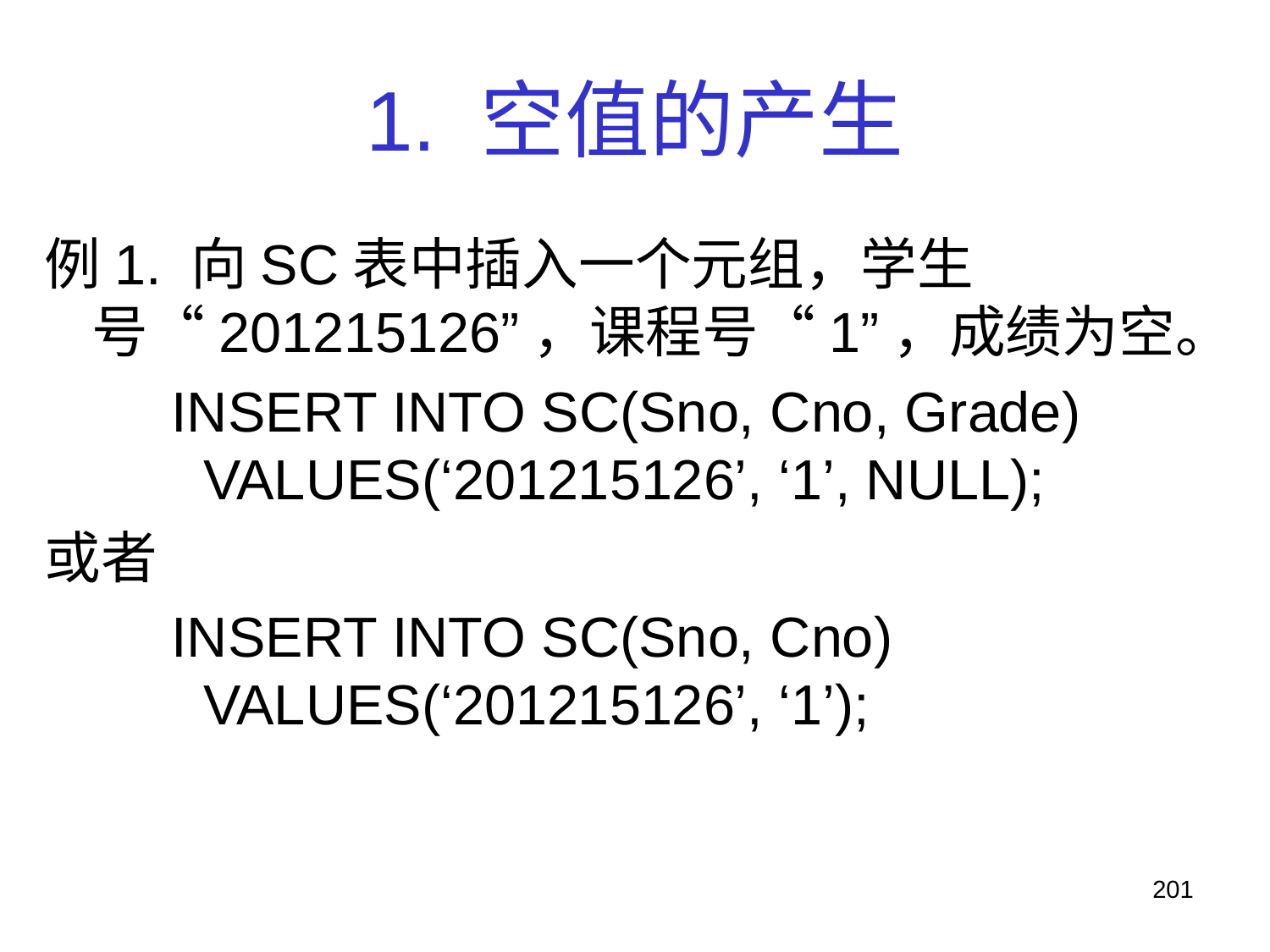

# 1. 空值的产生
例1. 向SC表中插入一个元组，学生号“201215126”，课程号“1”，成绩为空。
INSERT INTO SC(Sno, Cno, Grade) VALUES(‘201215126’, ‘1’, NULL);
或者
INSERT INTO SC(Sno, Cno) VALUES(‘201215126’, ‘1’);

201